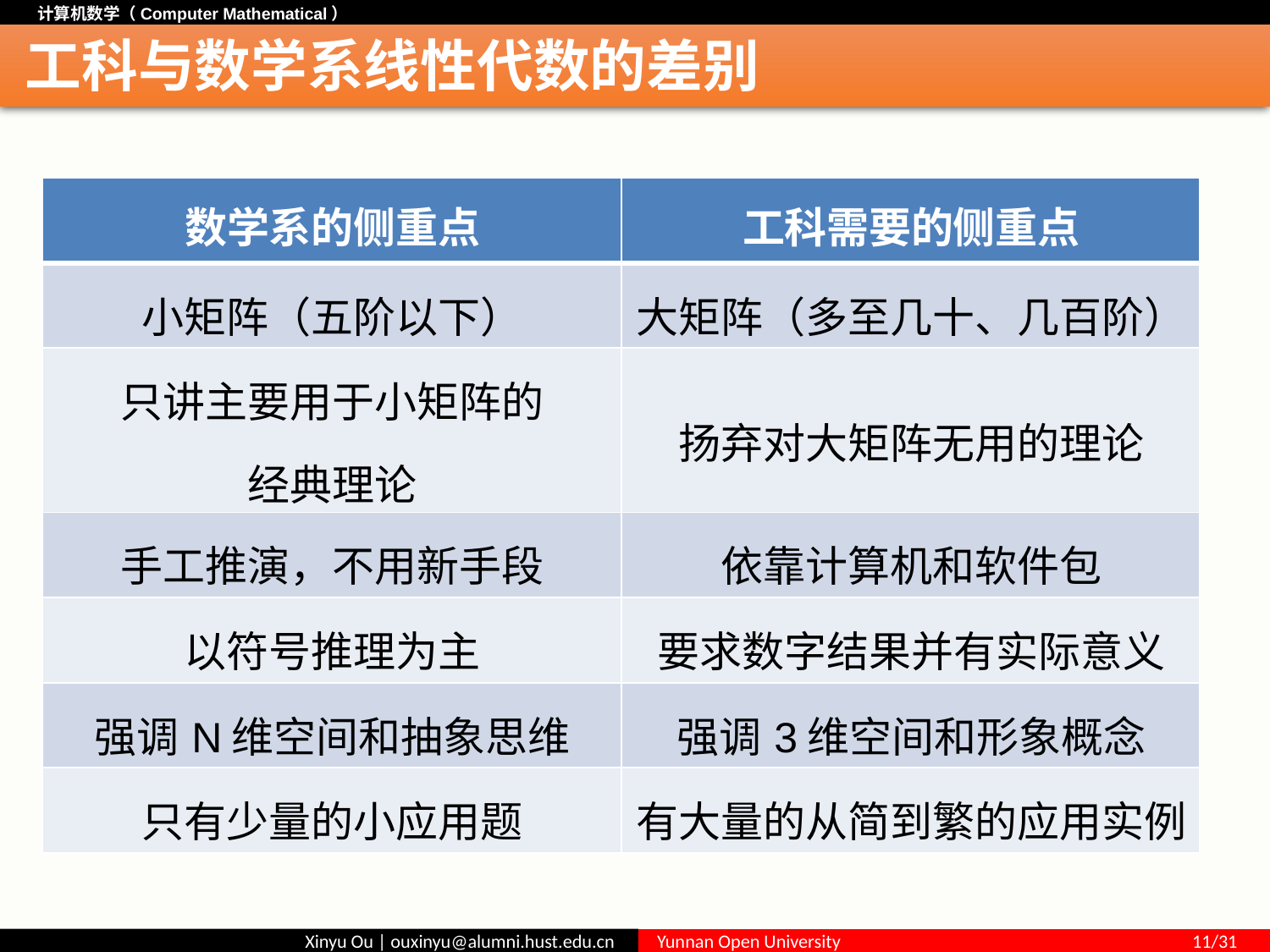

# 工科与数学系线性代数的差别
| 数学系的侧重点 | 工科需要的侧重点 |
| --- | --- |
| 小矩阵（五阶以下） | 大矩阵（多至几十、几百阶） |
| 只讲主要用于小矩阵的 经典理论 | 扬弃对大矩阵无用的理论 |
| 手工推演，不用新手段 | 依靠计算机和软件包 |
| 以符号推理为主 | 要求数字结果并有实际意义 |
| 强调N维空间和抽象思维 | 强调3维空间和形象概念 |
| 只有少量的小应用题 | 有大量的从简到繁的应用实例 |